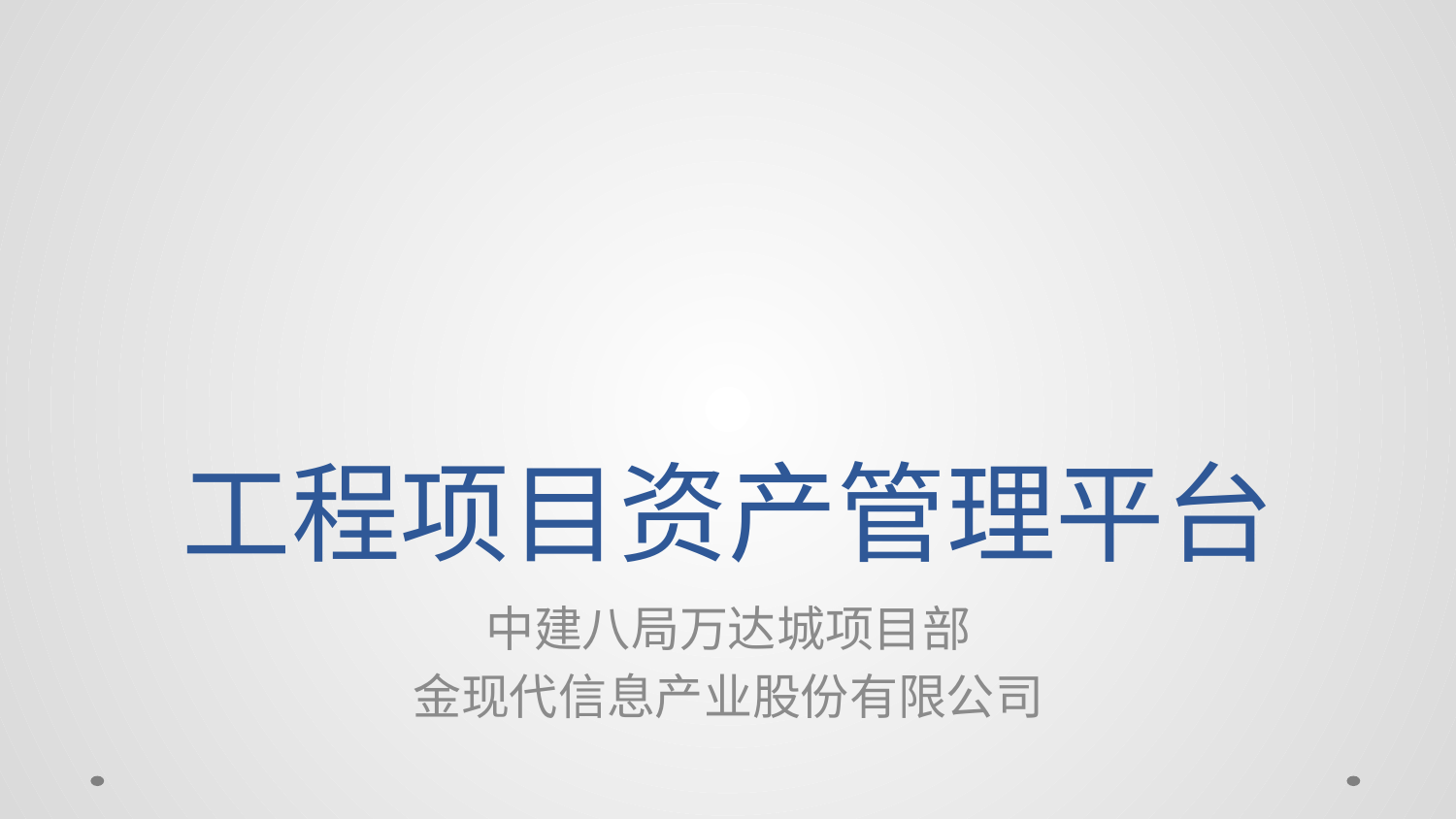

# 工程项目资产管理平台
中建八局万达城项目部
金现代信息产业股份有限公司